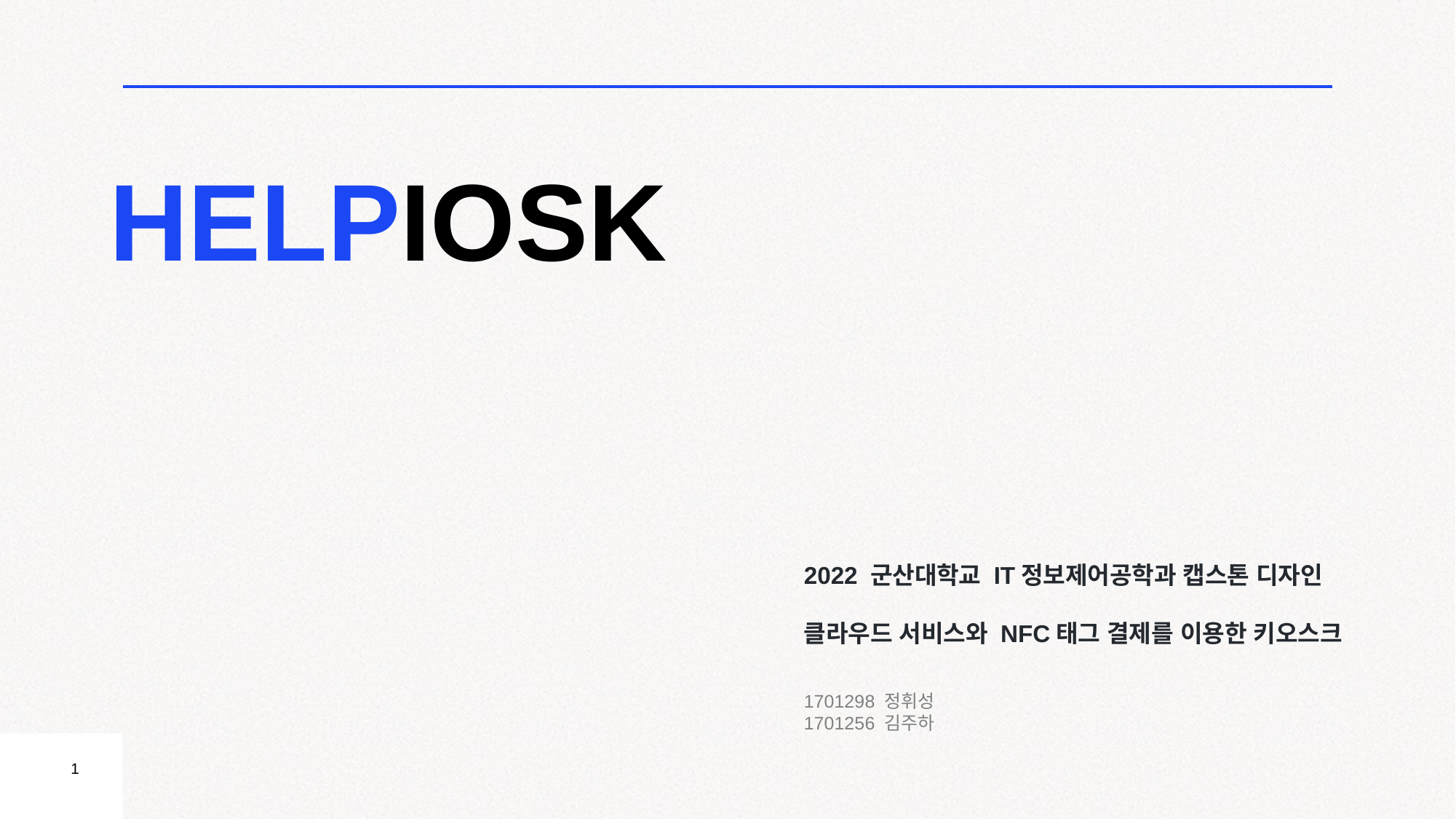

HELPIOSK
2022 군산대학교 IT정보제어공학과 캡스톤 디자인
클라우드 서비스와 NFC태그 결제를 이용한 키오스크
1701298 정휘성
1701256 김주하
1